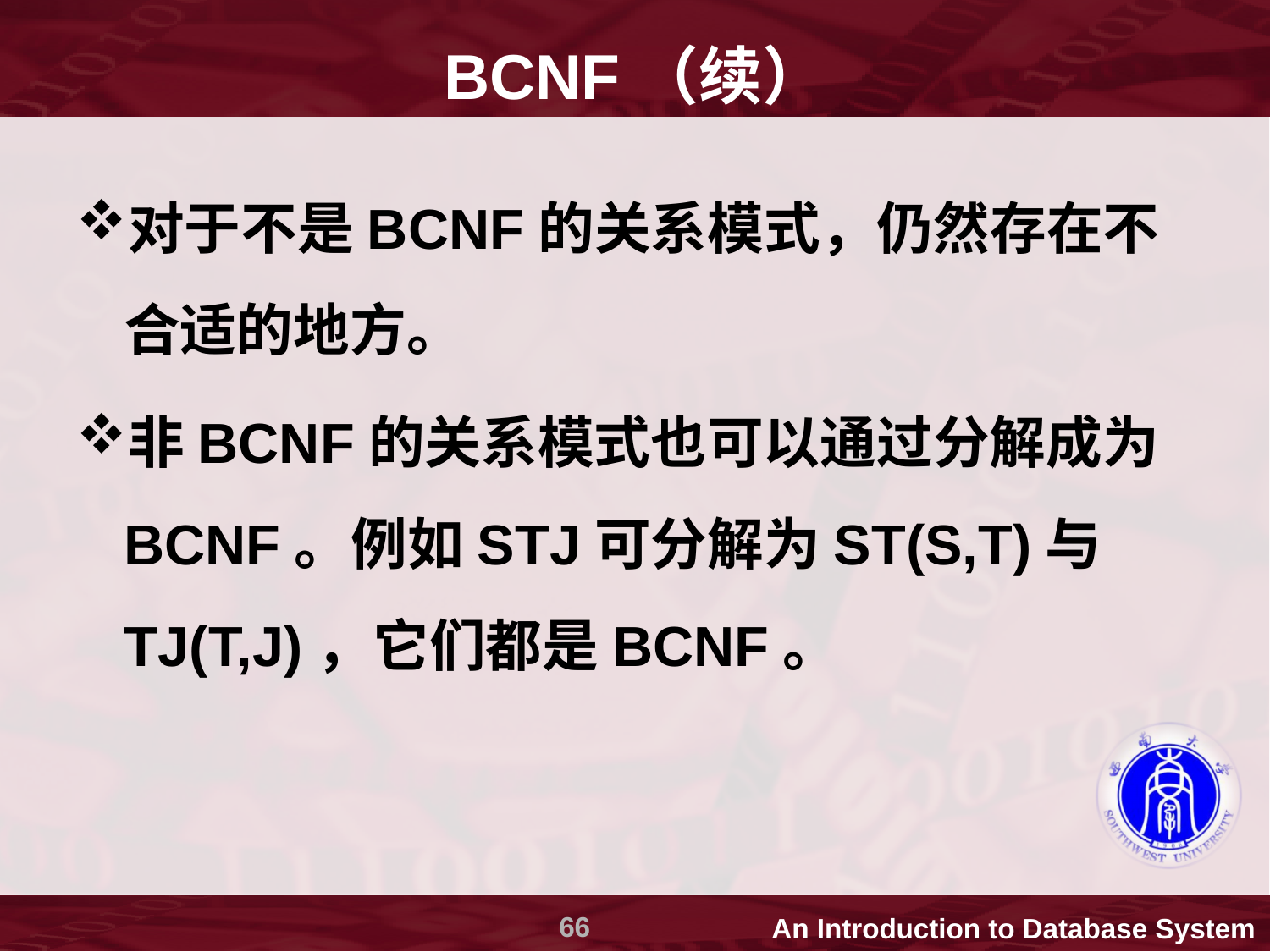

BCNF（续）
对于不是BCNF的关系模式，仍然存在不合适的地方。
非BCNF的关系模式也可以通过分解成为BCNF。例如STJ可分解为ST(S,T)与TJ(T,J)，它们都是BCNF。
66